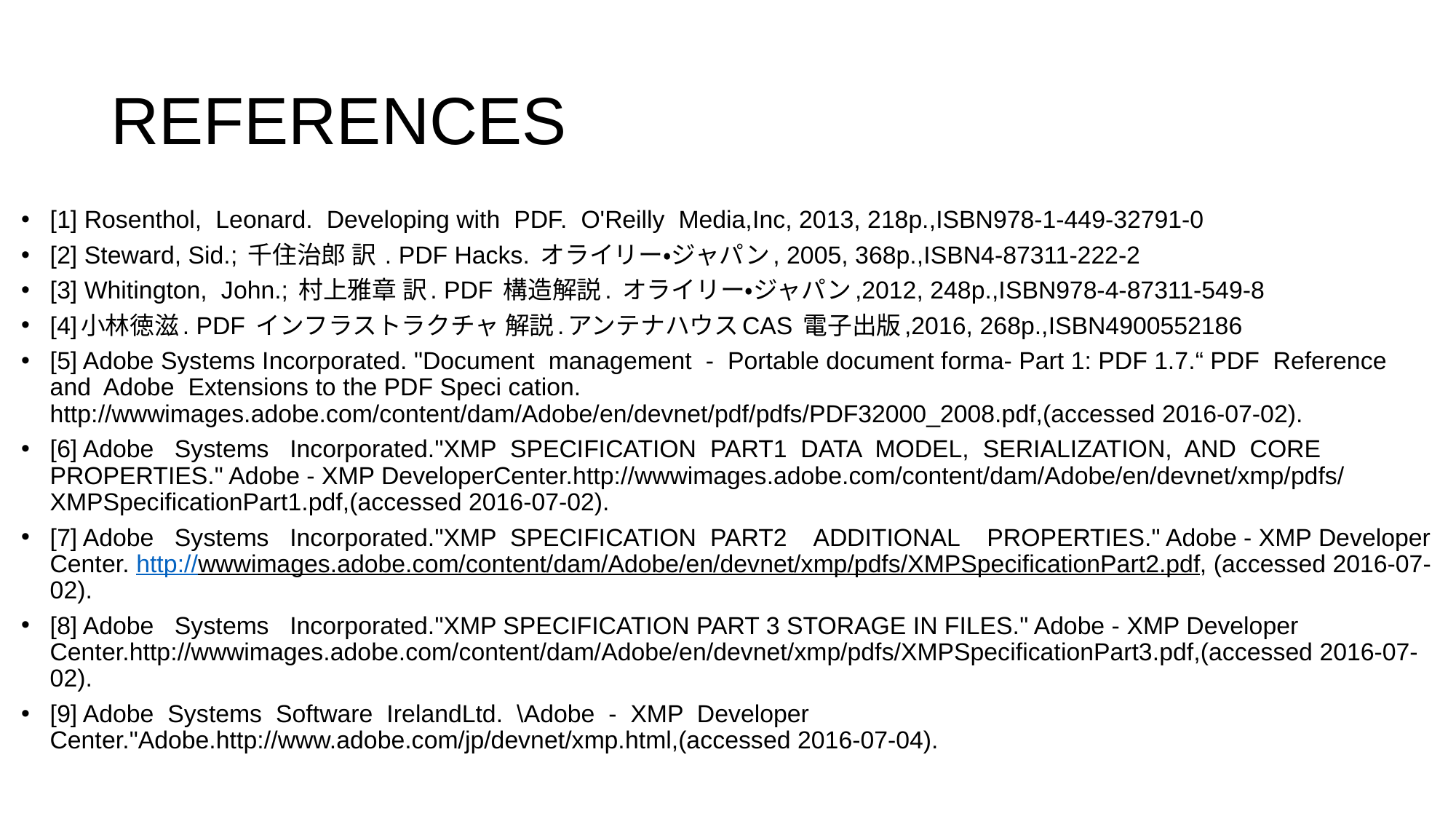

# REFERENCES
[1] Rosenthol,  Leonard.  Developing with  PDF.  O'Reilly  Media,Inc, 2013, 218p.,ISBN978-1-449-32791-0
[2] Steward, Sid.; 千住治郎 訳 . PDF Hacks. オライリー・ジャパン, 2005, 368p.,ISBN4-87311-222-2
[3] Whitington,  John.; 村上雅章 訳. PDF 構造解説. オライリー・ジャパン,2012, 248p.,ISBN978-4-87311-549-8
[4]小林徳滋. PDF インフラストラクチャ 解説.アンテナハウスCAS 電子出版,2016, 268p.,ISBN4900552186
[5] Adobe Systems Incorporated. "Document  management  -  Portable document forma- Part 1: PDF 1.7.“ PDF  Reference  and  Adobe  Extensions to the PDF Speci cation. http://wwwimages.adobe.com/content/dam/Adobe/en/devnet/pdf/pdfs/PDF32000_2008.pdf,(accessed 2016-07-02).
[6] Adobe   Systems   Incorporated."XMP  SPECIFICATION  PART1  DATA  MODEL,  SERIALIZATION,  AND  CORE  PROPERTIES." Adobe - XMP DeveloperCenter.http://wwwimages.adobe.com/content/dam/Adobe/en/devnet/xmp/pdfs/XMPSpecificationPart1.pdf,(accessed 2016-07-02).
[7] Adobe   Systems   Incorporated."XMP  SPECIFICATION  PART2    ADDITIONAL    PROPERTIES." Adobe - XMP Developer Center. http://wwwimages.adobe.com/content/dam/Adobe/en/devnet/xmp/pdfs/XMPSpecificationPart2.pdf, (accessed 2016-07-02).
[8] Adobe   Systems   Incorporated."XMP SPECIFICATION PART 3 STORAGE IN FILES." Adobe - XMP Developer Center.http://wwwimages.adobe.com/content/dam/Adobe/en/devnet/xmp/pdfs/XMPSpecificationPart3.pdf,(accessed 2016-07-02).
[9] Adobe  Systems  Software  IrelandLtd.  \Adobe  -  XMP  Developer Center."Adobe.http://www.adobe.com/jp/devnet/xmp.html,(accessed 2016-07-04).